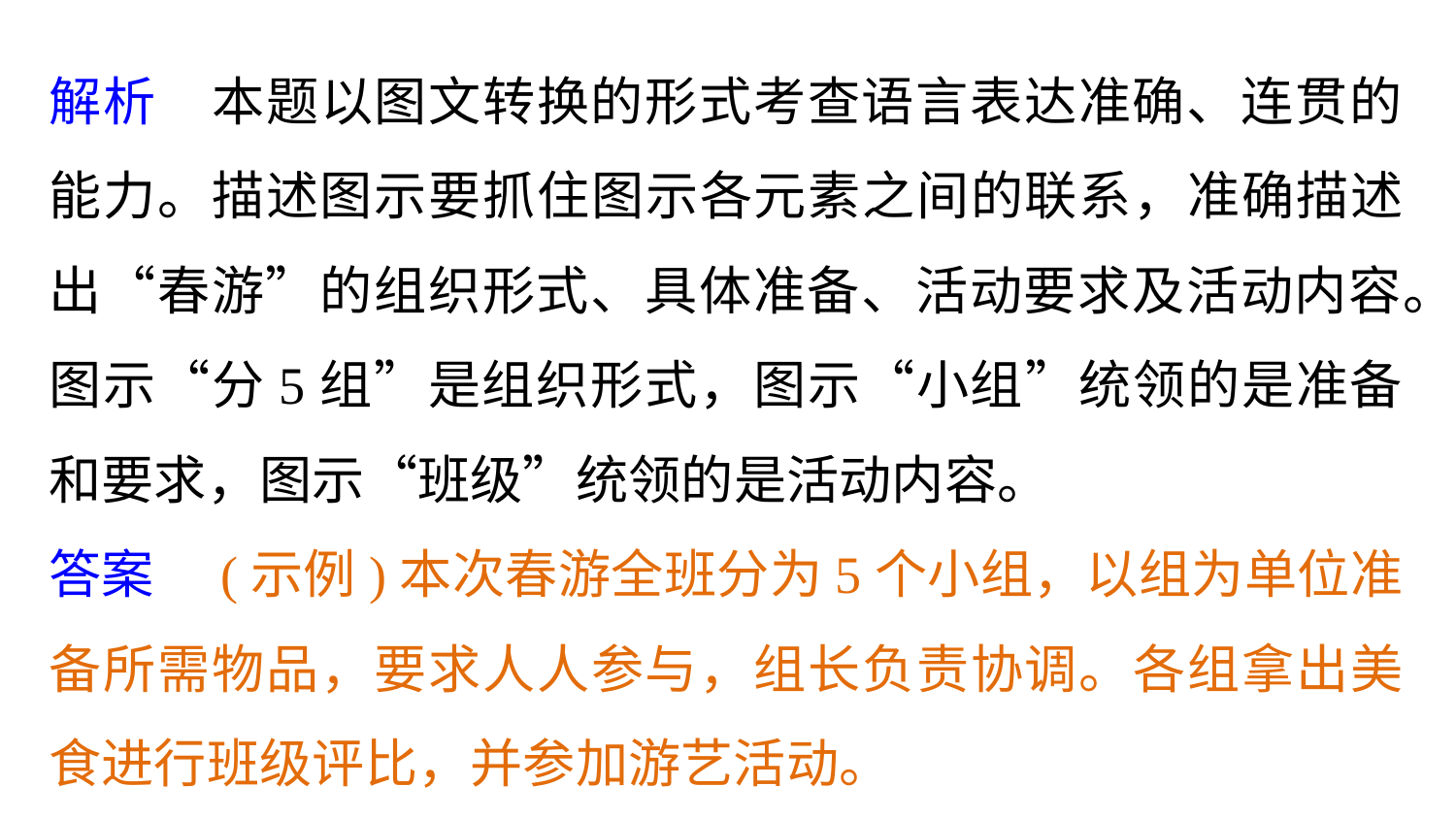

解析　本题以图文转换的形式考查语言表达准确、连贯的能力。描述图示要抓住图示各元素之间的联系，准确描述出“春游”的组织形式、具体准备、活动要求及活动内容。图示“分5组”是组织形式，图示“小组”统领的是准备和要求，图示“班级”统领的是活动内容。
答案　(示例)本次春游全班分为5个小组，以组为单位准备所需物品，要求人人参与，组长负责协调。各组拿出美食进行班级评比，并参加游艺活动。